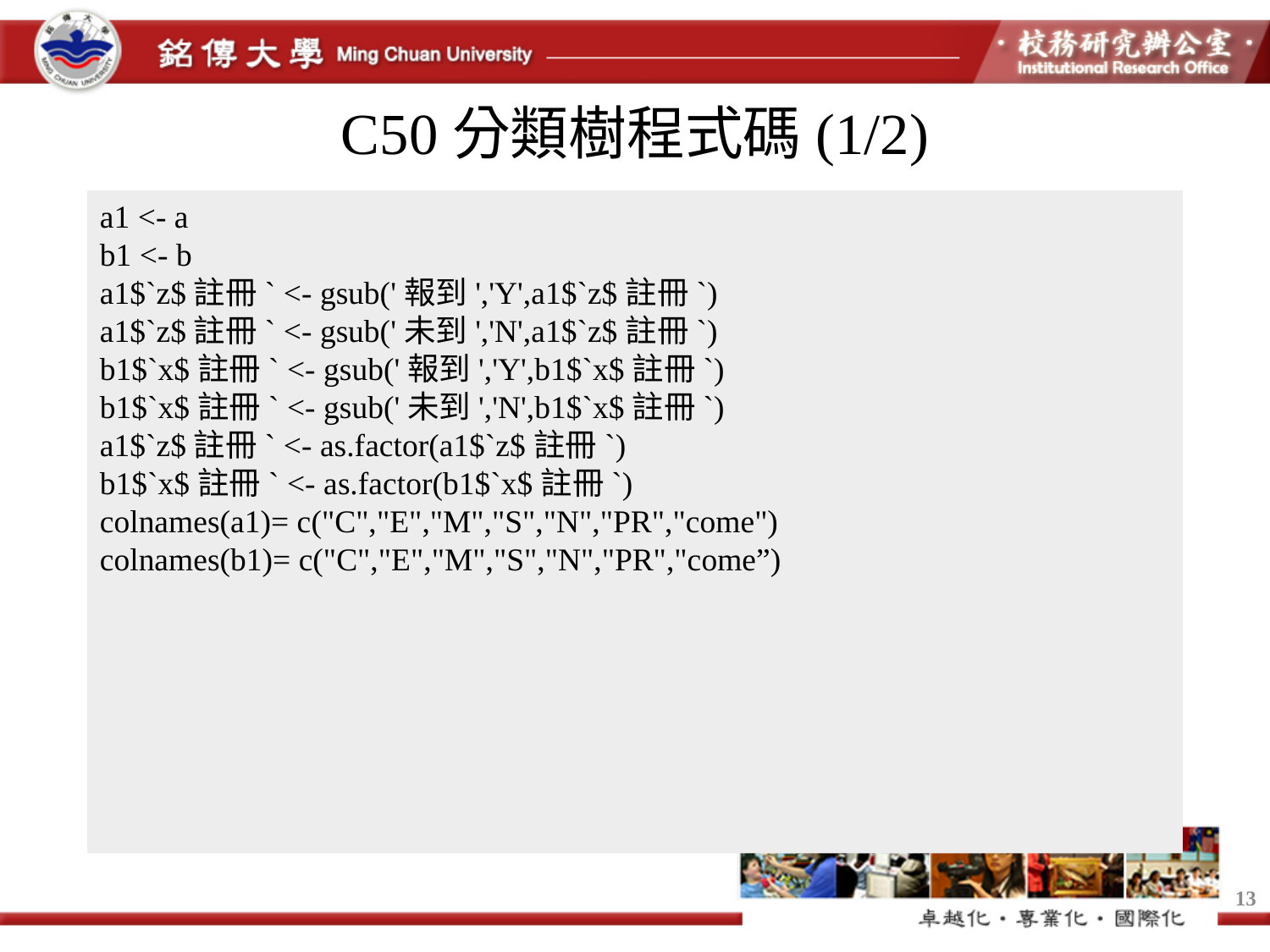

# C50分類樹程式碼(1/2)
a1 <- a
b1 <- b
a1$`z$註冊` <- gsub('報到','Y',a1$`z$註冊`)
a1$`z$註冊` <- gsub('未到','N',a1$`z$註冊`)
b1$`x$註冊` <- gsub('報到','Y',b1$`x$註冊`)
b1$`x$註冊` <- gsub('未到','N',b1$`x$註冊`)
a1$`z$註冊` <- as.factor(a1$`z$註冊`)
b1$`x$註冊` <- as.factor(b1$`x$註冊`)
colnames(a1)= c("C","E","M","S","N","PR","come")
colnames(b1)= c("C","E","M","S","N","PR","come”)
13